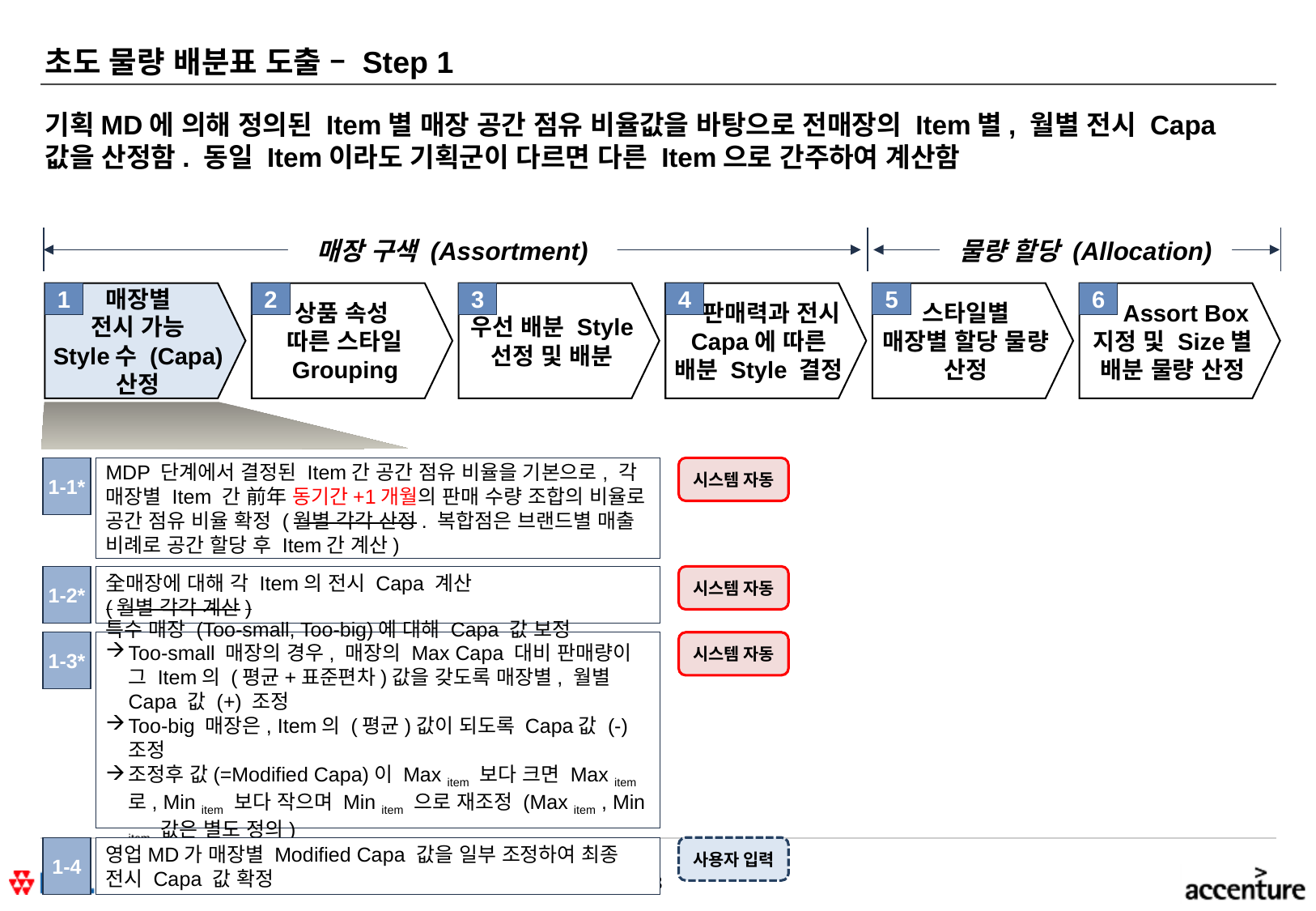

# 초도 물량 배분표 도출 – Step 1
기획MD에 의해 정의된 Item별 매장 공간 점유 비율값을 바탕으로 전매장의 Item별, 월별 전시 Capa값을 산정함. 동일 Item이라도 기획군이 다르면 다른 Item으로 간주하여 계산함

매장 구색 (Assortment)
물량 할당 (Allocation)
매장별
전시 가능
Style수 (Capa) 산정
1
상품 속성
따른 스타일 Grouping
2
우선 배분 Style 선정 및 배분
3
   판매력과 전시 Capa에 따른 배분 Style 결정
4
스타일별
매장별 할당 물량 산정
5
    Assort Box 지정 및 Size별 배분 물량 산정
6

MDP 단계에서 결정된 Item간 공간 점유 비율을 기본으로, 각 매장별 Item 간 前年 동기간+1개월의 판매 수량 조합의 비율로 공간 점유 비율 확정 (월별 각각 산정. 복합점은 브랜드별 매출 비례로 공간 할당 후 Item간 계산)
1-1*
시스템 자동
1-2*
全매장에 대해 각 Item의 전시 Capa 계산
(월별 각각 계산)
시스템 자동
1-3*
특수 매장 (Too-small, Too-big)에 대해 Capa 값 보정
Too-small 매장의 경우, 매장의 Max Capa 대비 판매량이 그 Item의 (평균+표준편차)값을 갖도록 매장별, 월별 Capa 값 (+) 조정
Too-big 매장은, Item의 (평균)값이 되도록 Capa값 (-) 조정
조정후 값(=Modified Capa)이 Max item 보다 크면 Max item 로, Min item 보다 작으며 Min item 으로 재조정 (Max item , Min item 값은 별도 정의)
시스템 자동
1-4
영업MD가 매장별 Modified Capa 값을 일부 조정하여 최종 전시 Capa 값 확정
사용자 입력